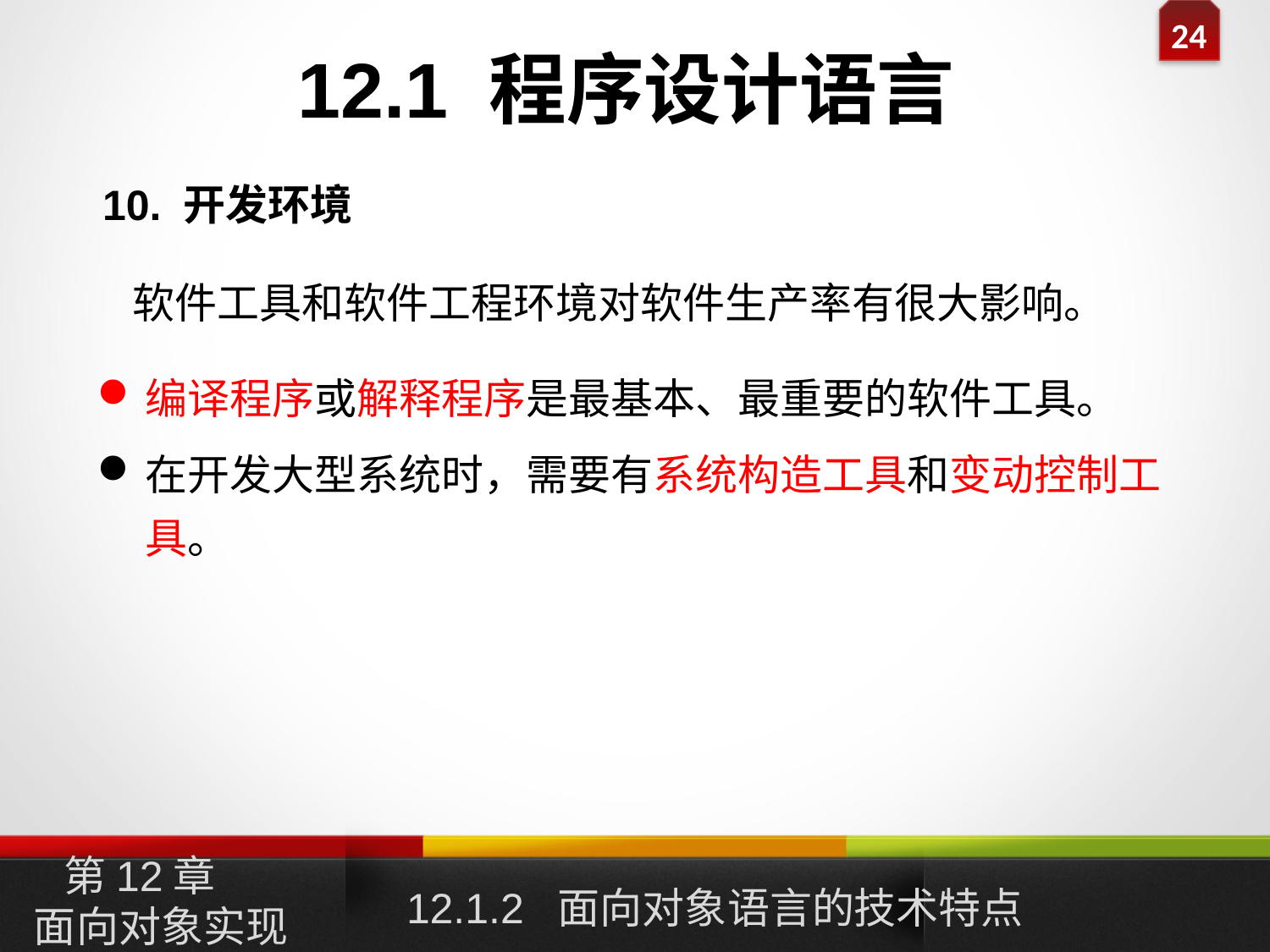

12.1 程序设计语言
10. 开发环境
软件工具和软件工程环境对软件生产率有很大影响。
编译程序或解释程序是最基本、最重要的软件工具。
在开发大型系统时，需要有系统构造工具和变动控制工具。
12.1.2  面向对象语言的技术特点